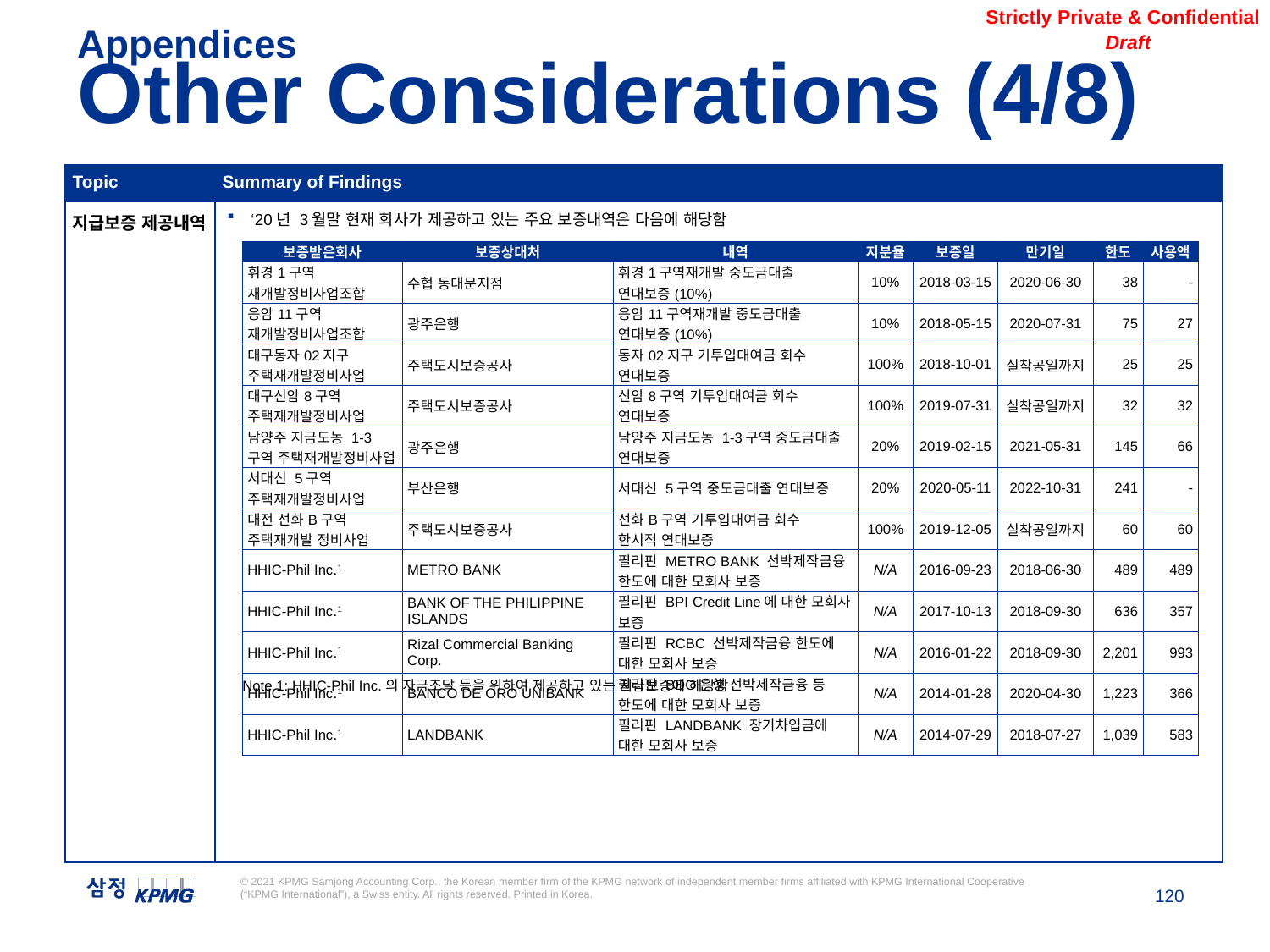

Appendices
Other Considerations (4/8)
| Topic | Summary of Findings |
| --- | --- |
| 지급보증 제공내역 | ‘20년 3월말 현재 회사가 제공하고 있는 주요 보증내역은 다음에 해당함 |
| 보증받은회사 | 보증상대처 | 내역 | 지분율 | 보증일 | 만기일 | 한도 | 사용액 |
| --- | --- | --- | --- | --- | --- | --- | --- |
| 휘경1구역 재개발정비사업조합 | 수협 동대문지점 | 휘경1구역재개발 중도금대출 연대보증(10%) | 10% | 2018-03-15 | 2020-06-30 | 38 | - |
| 응암11구역 재개발정비사업조합 | 광주은행 | 응암11구역재개발 중도금대출 연대보증(10%) | 10% | 2018-05-15 | 2020-07-31 | 75 | 27 |
| 대구동자02지구 주택재개발정비사업 | 주택도시보증공사 | 동자02지구 기투입대여금 회수 연대보증 | 100% | 2018-10-01 | 실착공일까지 | 25 | 25 |
| 대구신암8구역 주택재개발정비사업 | 주택도시보증공사 | 신암8구역 기투입대여금 회수 연대보증 | 100% | 2019-07-31 | 실착공일까지 | 32 | 32 |
| 남양주 지금도농 1-3구역 주택재개발정비사업 | 광주은행 | 남양주 지금도농 1-3구역 중도금대출 연대보증 | 20% | 2019-02-15 | 2021-05-31 | 145 | 66 |
| 서대신 5구역 주택재개발정비사업 | 부산은행 | 서대신 5구역 중도금대출 연대보증 | 20% | 2020-05-11 | 2022-10-31 | 241 | - |
| 대전 선화B구역 주택재개발 정비사업 | 주택도시보증공사 | 선화B구역 기투입대여금 회수 한시적 연대보증 | 100% | 2019-12-05 | 실착공일까지 | 60 | 60 |
| HHIC-Phil Inc.1 | METRO BANK | 필리핀 METRO BANK 선박제작금융 한도에 대한 모회사 보증 | N/A | 2016-09-23 | 2018-06-30 | 489 | 489 |
| HHIC-Phil Inc.1 | BANK OF THE PHILIPPINE ISLANDS | 필리핀 BPI Credit Line에 대한 모회사 보증 | N/A | 2017-10-13 | 2018-09-30 | 636 | 357 |
| HHIC-Phil Inc.1 | Rizal Commercial Banking Corp. | 필리핀 RCBC 선박제작금융 한도에 대한 모회사 보증 | N/A | 2016-01-22 | 2018-09-30 | 2,201 | 993 |
| HHIC-Phil Inc.1 | BANCO DE ORO UNIBANK | 필리핀 BDO은행 선박제작금융 등 한도에 대한 모회사 보증 | N/A | 2014-01-28 | 2020-04-30 | 1,223 | 366 |
| HHIC-Phil Inc.1 | LANDBANK | 필리핀 LANDBANK 장기차입금에 대한 모회사 보증 | N/A | 2014-07-29 | 2018-07-27 | 1,039 | 583 |
Note 1: HHIC-Phil Inc.의 자금조달 등을 위하여 제공하고 있는 지급보증에 해당함